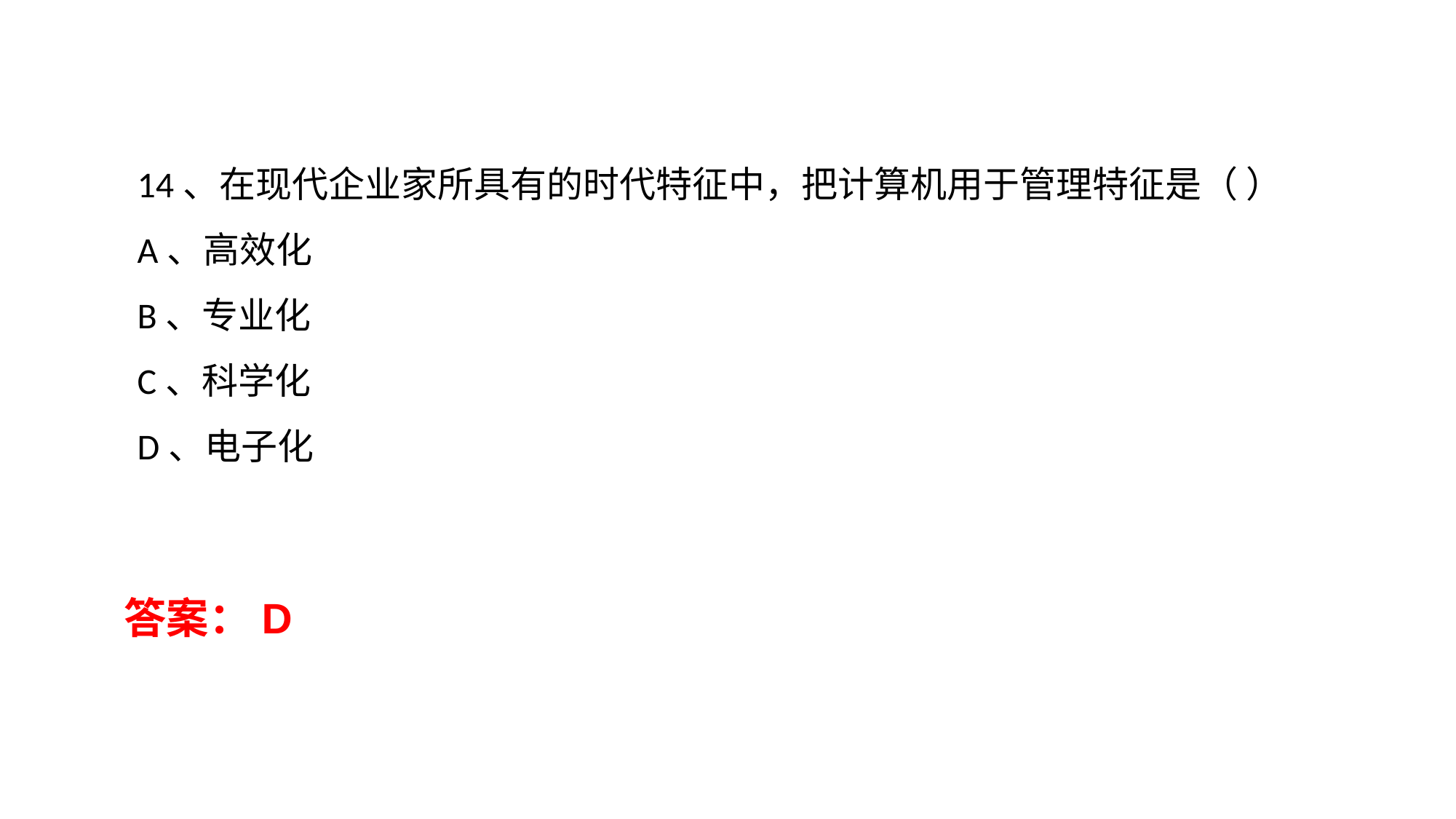

14、在现代企业家所具有的时代特征中，把计算机用于管理特征是（ ）
A、高效化
B、专业化
C、科学化
D、电子化

答案：D